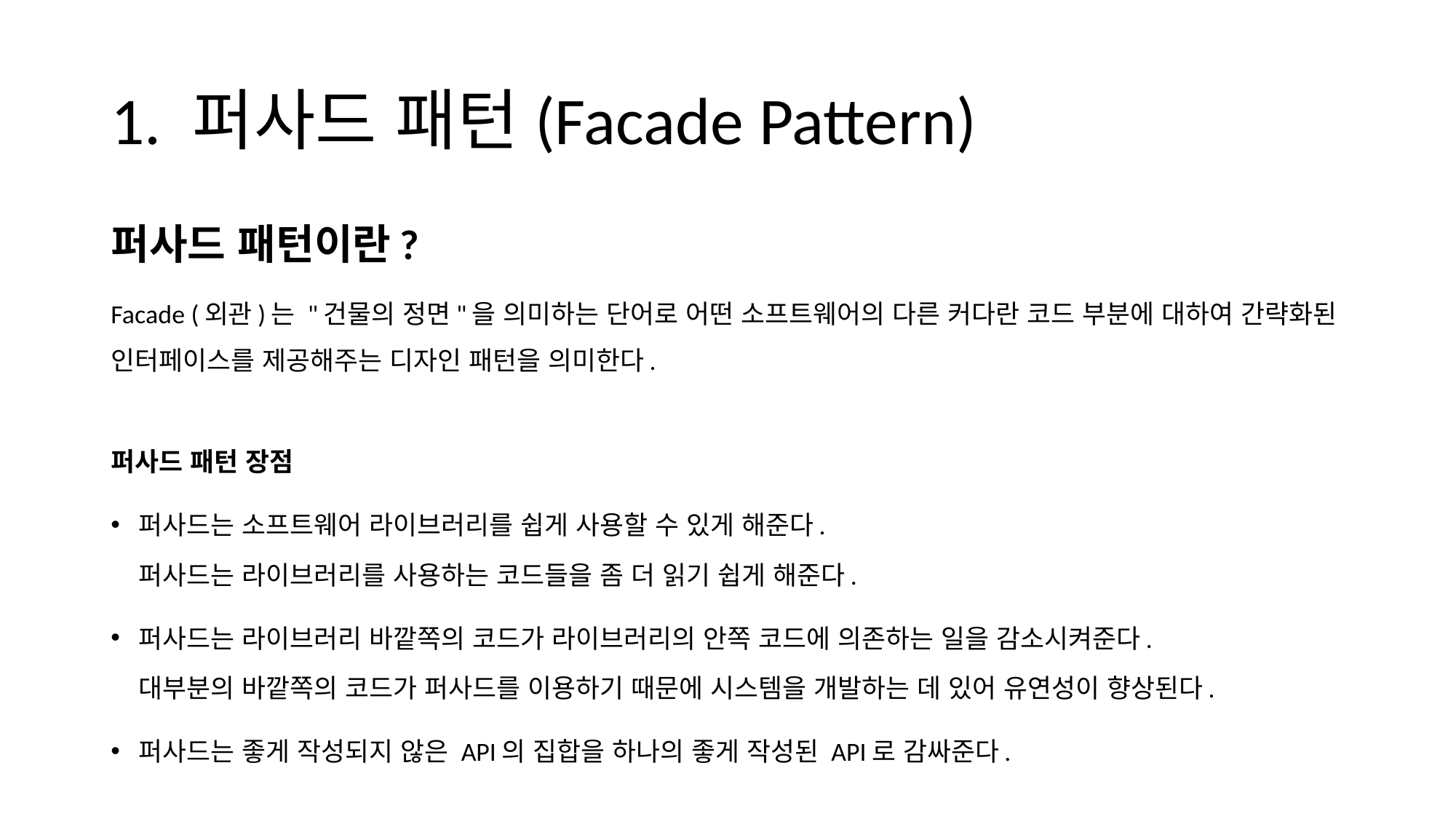

# 1. 퍼사드 패턴(Facade Pattern)
퍼사드 패턴이란?
Facade (외관)는 "건물의 정면"을 의미하는 단어로 어떤 소프트웨어의 다른 커다란 코드 부분에 대하여 간략화된 인터페이스를 제공해주는 디자인 패턴을 의미한다.

퍼사드 패턴 장점
퍼사드는 소프트웨어 라이브러리를 쉽게 사용할 수 있게 해준다.
퍼사드는 라이브러리를 사용하는 코드들을 좀 더 읽기 쉽게 해준다.
퍼사드는 라이브러리 바깥쪽의 코드가 라이브러리의 안쪽 코드에 의존하는 일을 감소시켜준다.
대부분의 바깥쪽의 코드가 퍼사드를 이용하기 때문에 시스템을 개발하는 데 있어 유연성이 향상된다.
퍼사드는 좋게 작성되지 않은 API의 집합을 하나의 좋게 작성된 API로 감싸준다.